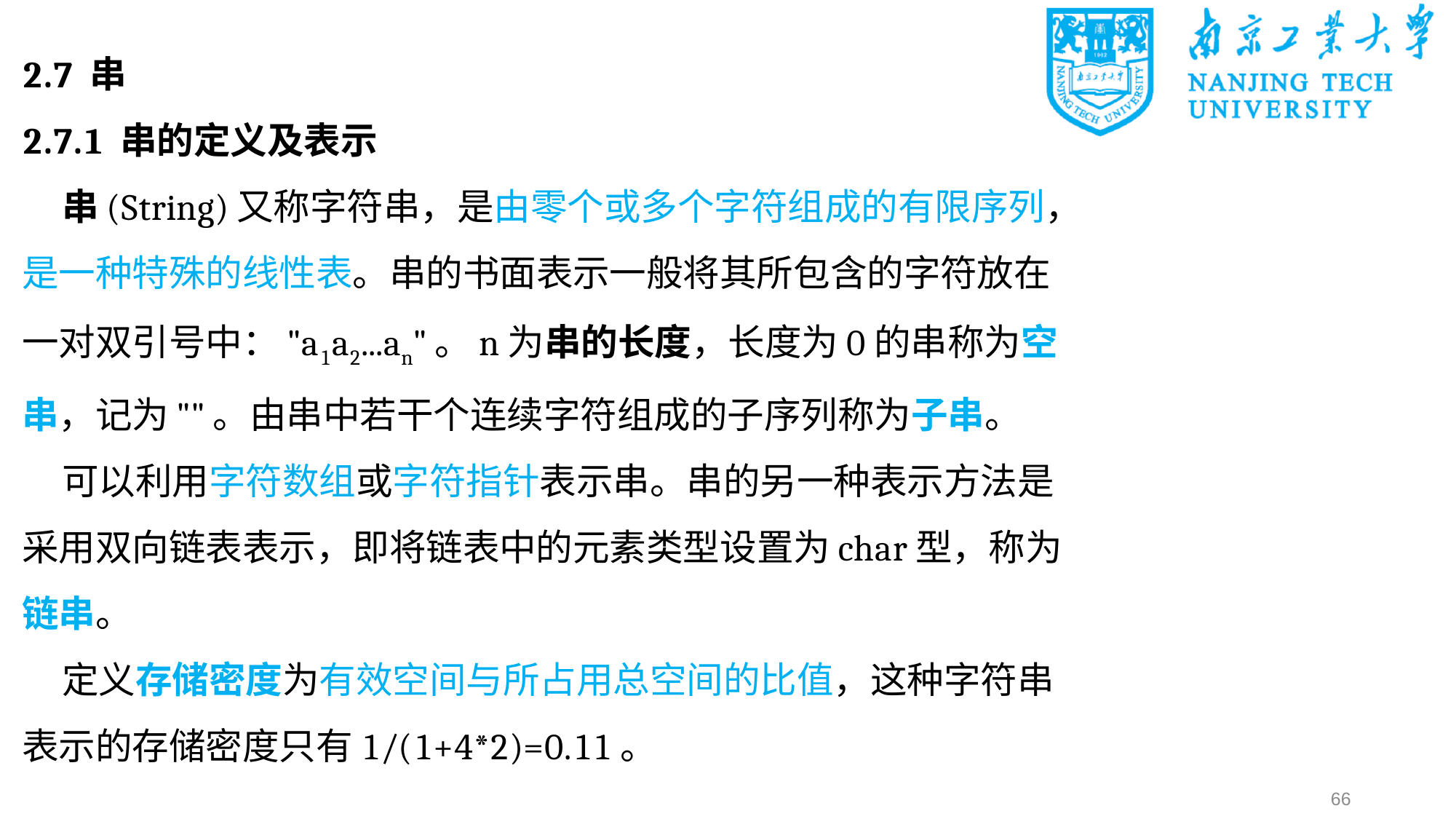

2.7 串
2.7.1 串的定义及表示
串(String)又称字符串，是由零个或多个字符组成的有限序列，是一种特殊的线性表。串的书面表示一般将其所包含的字符放在一对双引号中："a1a2...an"。n为串的长度，长度为0的串称为空串，记为""。由串中若干个连续字符组成的子序列称为子串。
可以利用字符数组或字符指针表示串。串的另一种表示方法是采用双向链表表示，即将链表中的元素类型设置为char型，称为链串。
定义存储密度为有效空间与所占用总空间的比值，这种字符串表示的存储密度只有1/(1+4*2)=0.11。

66